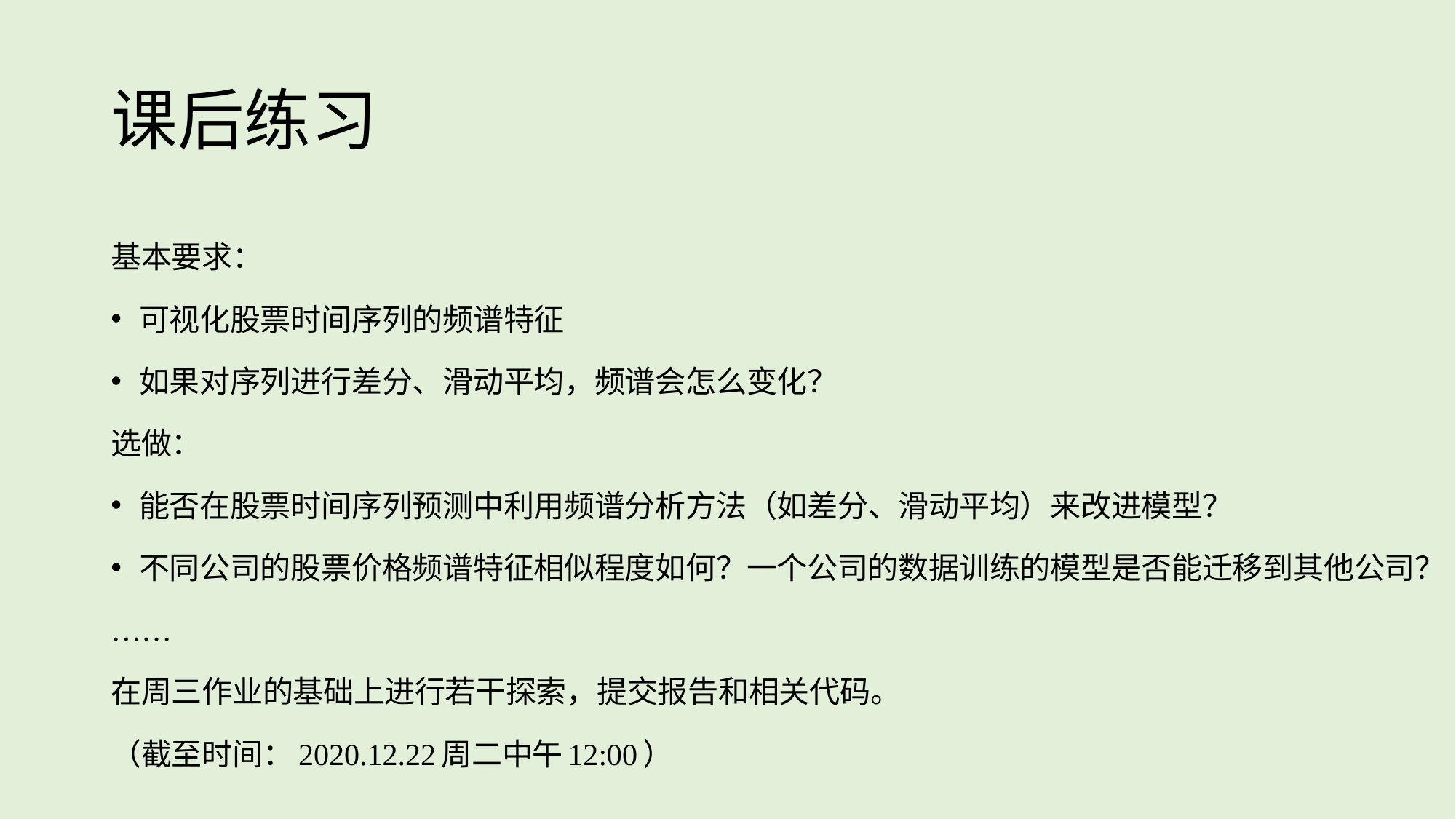

# 课后练习
基本要求：
可视化股票时间序列的频谱特征
如果对序列进行差分、滑动平均，频谱会怎么变化？
选做：
能否在股票时间序列预测中利用频谱分析方法（如差分、滑动平均）来改进模型？
不同公司的股票价格频谱特征相似程度如何？一个公司的数据训练的模型是否能迁移到其他公司？
……
在周三作业的基础上进行若干探索，提交报告和相关代码。
（截至时间：2020.12.22周二中午12:00）